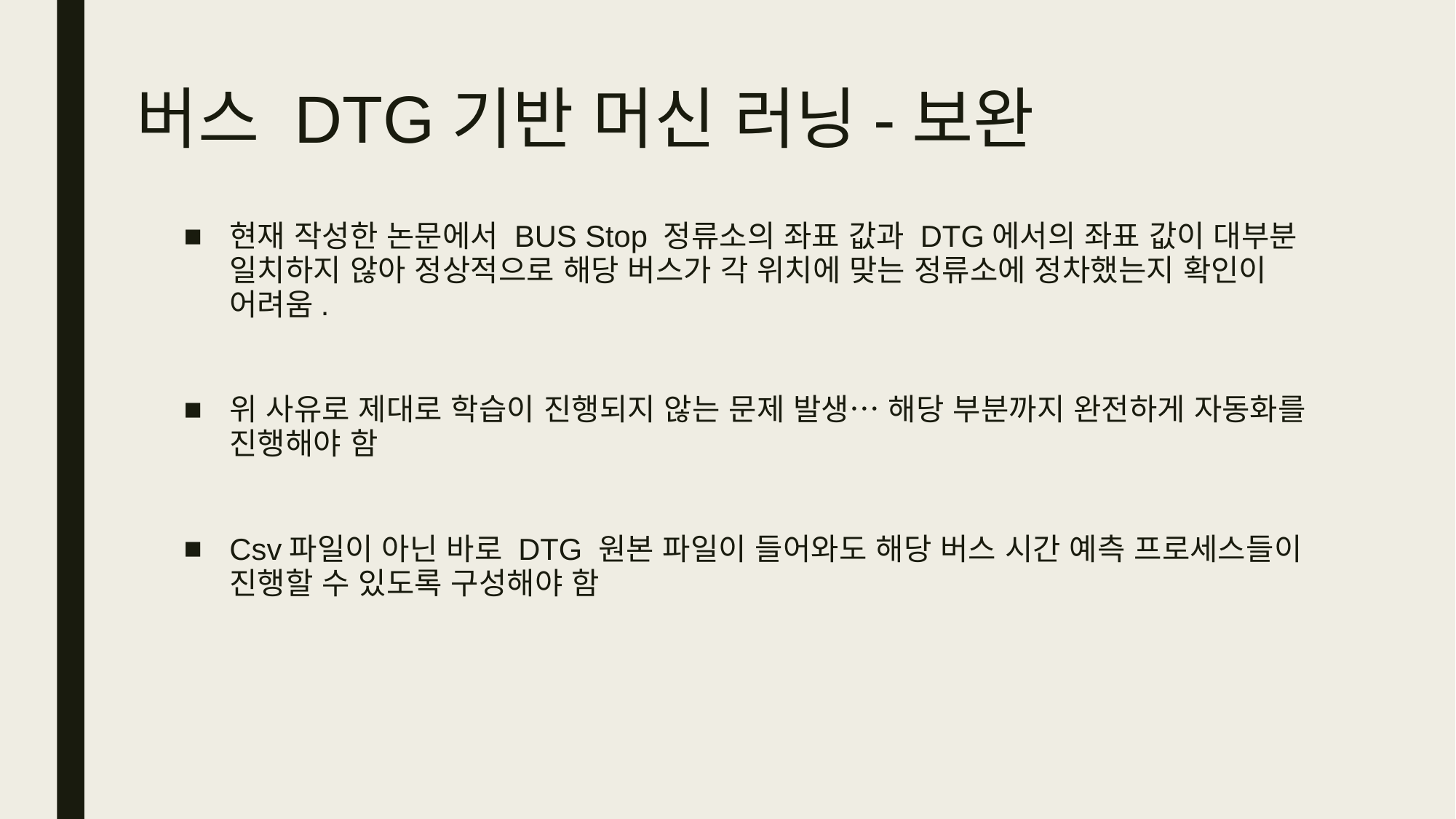

# 버스 DTG기반 머신 러닝-보완
현재 작성한 논문에서 BUS Stop 정류소의 좌표 값과 DTG에서의 좌표 값이 대부분 일치하지 않아 정상적으로 해당 버스가 각 위치에 맞는 정류소에 정차했는지 확인이 어려움.

위 사유로 제대로 학습이 진행되지 않는 문제 발생… 해당 부분까지 완전하게 자동화를 진행해야 함

Csv파일이 아닌 바로 DTG 원본 파일이 들어와도 해당 버스 시간 예측 프로세스들이 진행할 수 있도록 구성해야 함